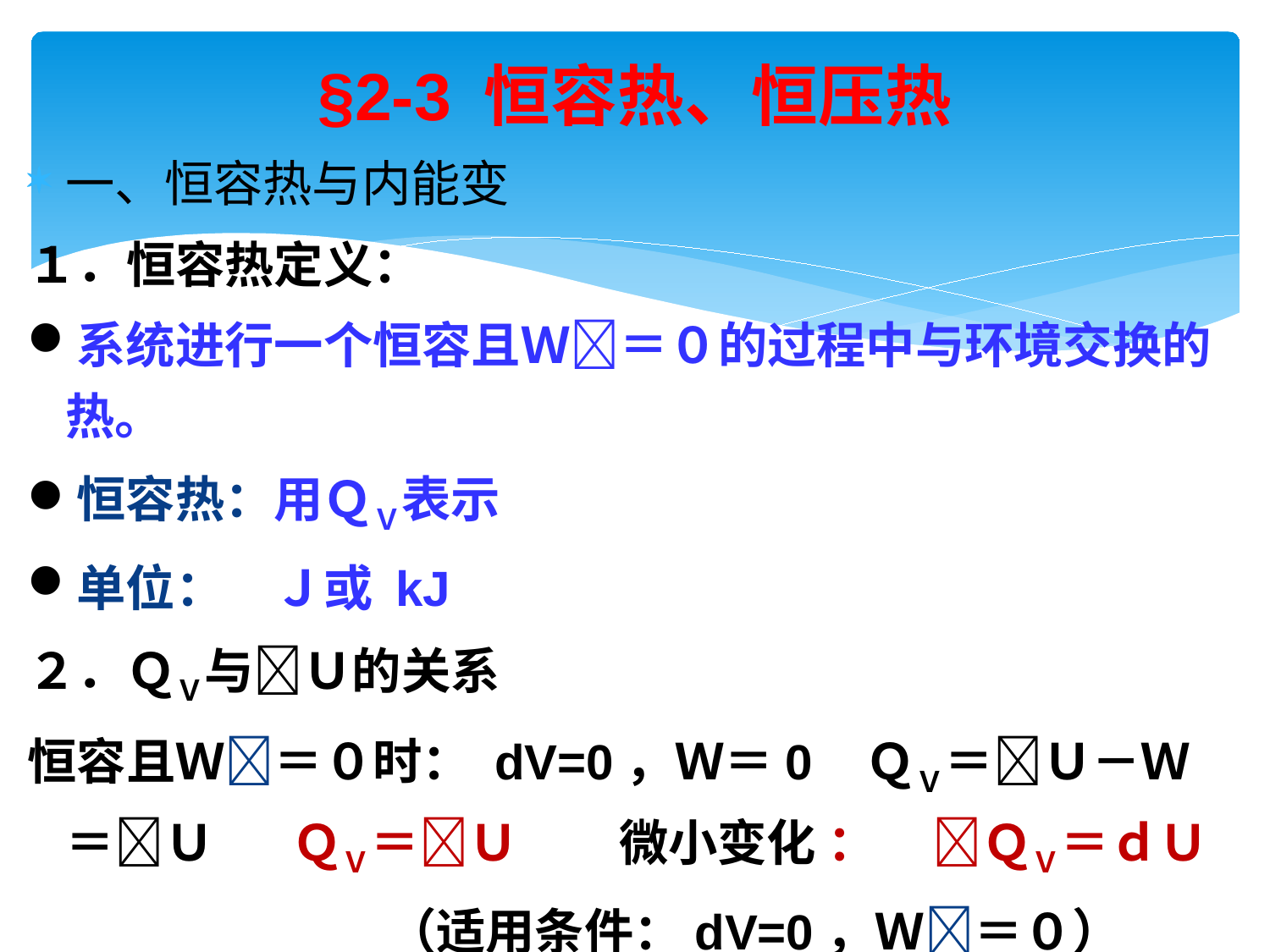

# §2-3 恒容热、恒压热
一、恒容热与内能变
１．恒容热定义：
系统进行一个恒容且Ｗ′＝０的过程中与环境交换的热。
恒容热：用ＱＶ表示
单位：　Ｊ或 kJ
２．ＱＶ与ΔＵ的关系
恒容且Ｗ′＝０时： dV=0，Ｗ＝0   ＱＶ＝ΔＵ－Ｗ＝ΔＵ       ＱＶ＝ΔＵ         微小变化 ：     δＱＶ＝ｄＵ
                               （适用条件：dV=0，Ｗ′＝０）